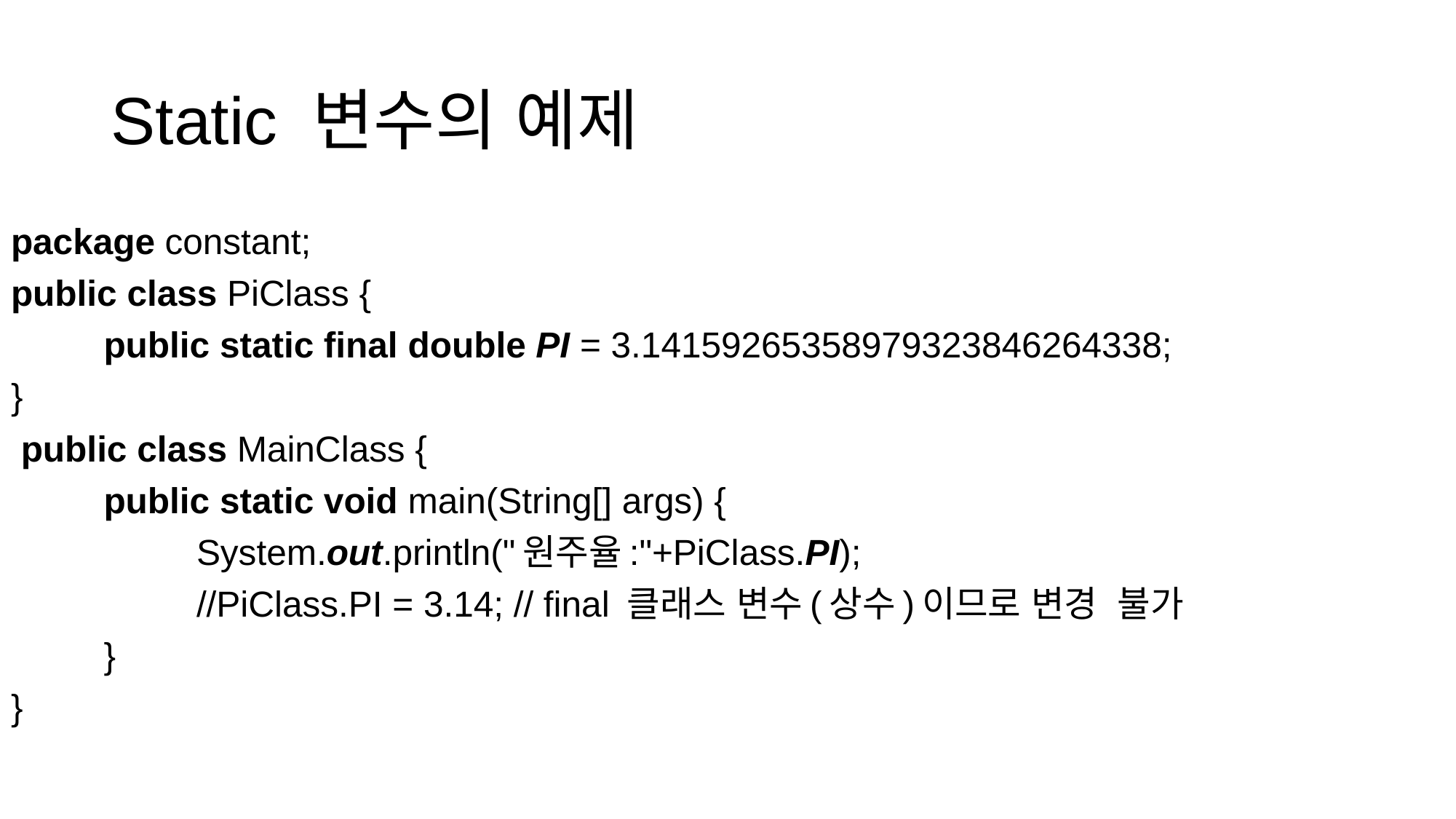

# Static 변수의 예제
package constant;
public class PiClass {
	public static final double PI = 3.14159265358979323846264338;
}
 public class MainClass {
	public static void main(String[] args) {
		System.out.println("원주율:"+PiClass.PI);
		//PiClass.PI = 3.14; // final 클래스 변수(상수)이므로 변경  불가
	}
}